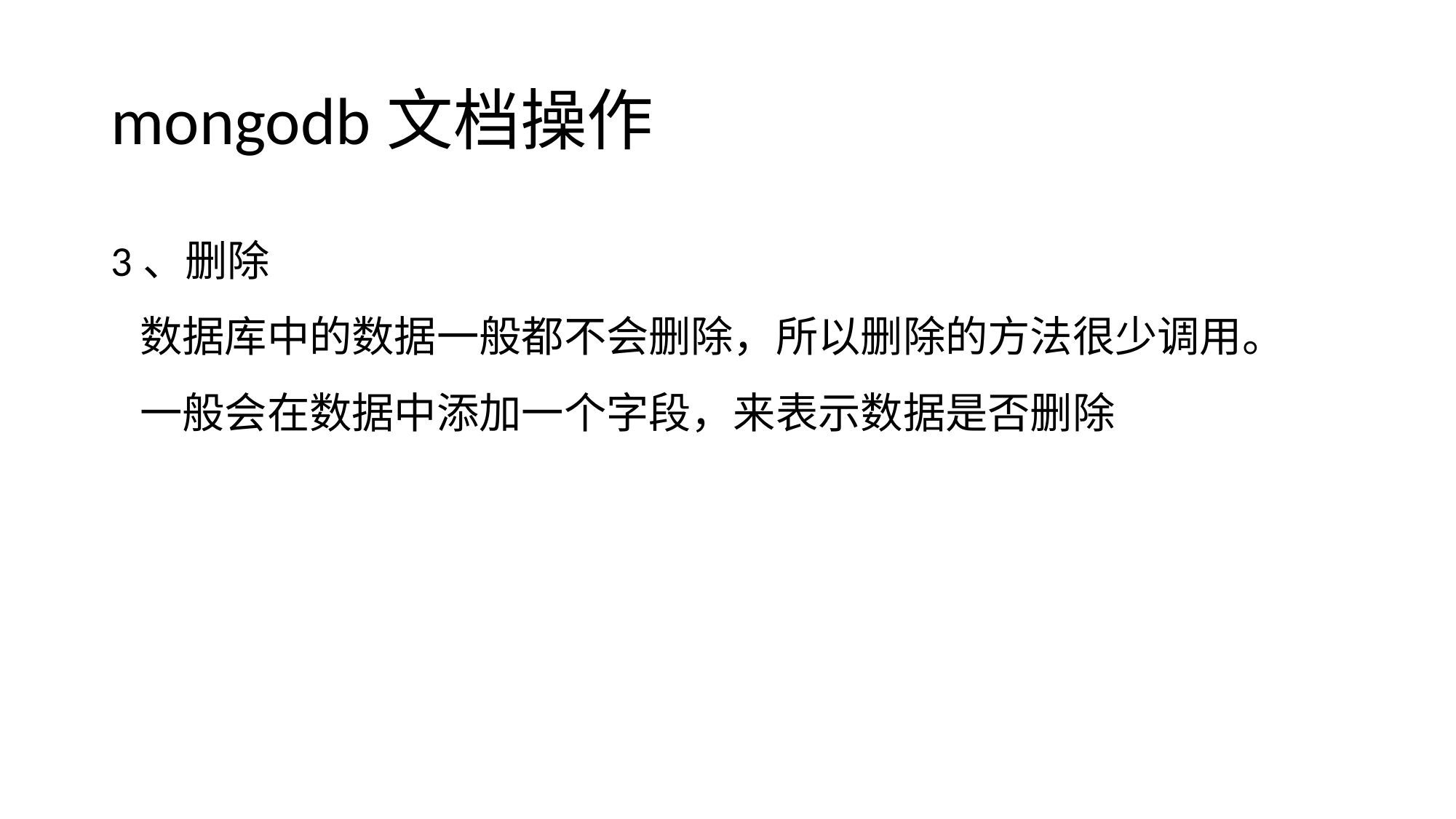

# mongodb文档操作
3、删除
  数据库中的数据一般都不会删除，所以删除的方法很少调用。
  一般会在数据中添加一个字段，来表示数据是否删除